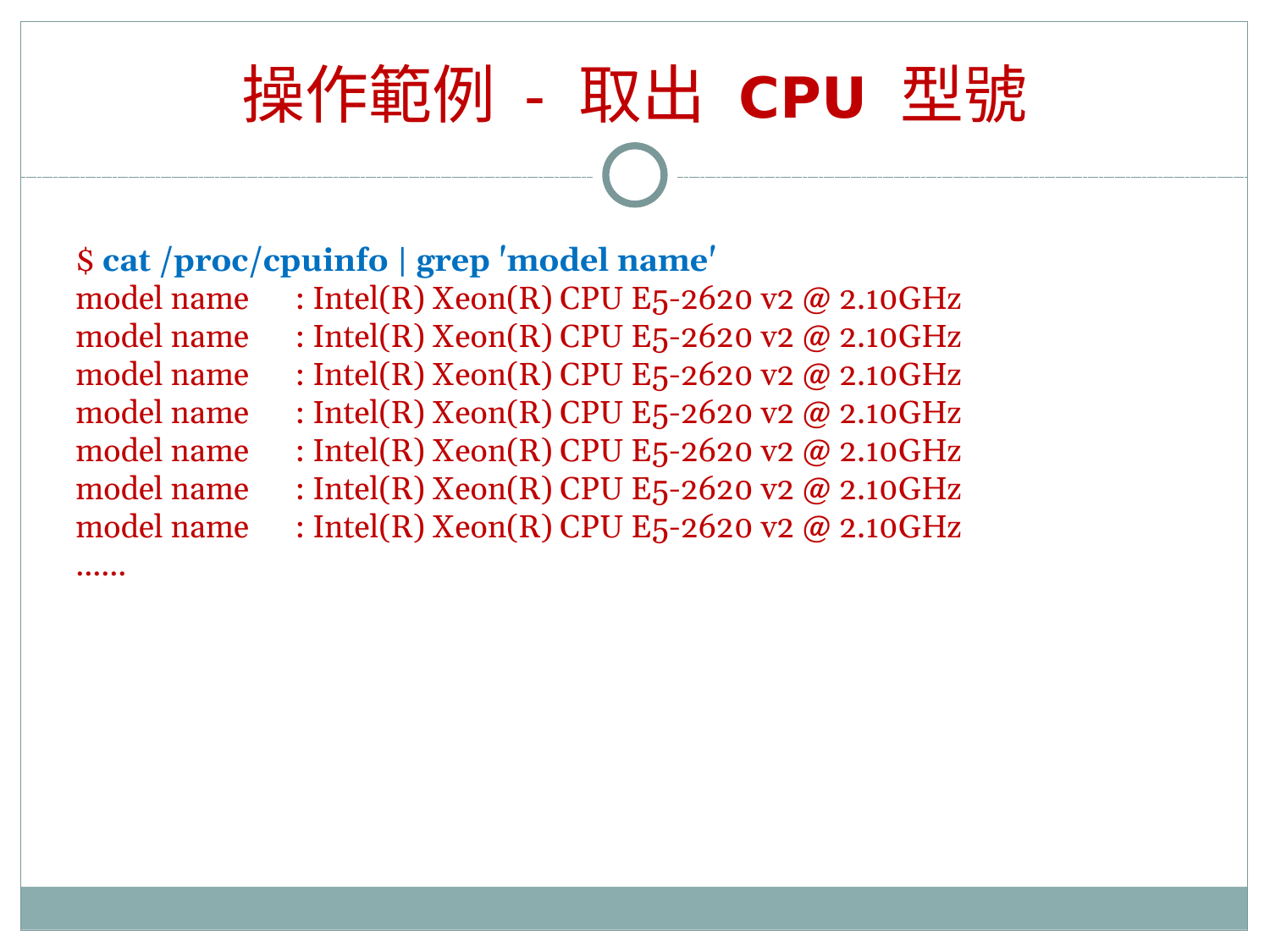

# 操作範例 - 取出 CPU 型號
$ cat /proc/cpuinfo | grep 'model name'
model name      : Intel(R) Xeon(R) CPU E5-2620 v2 @ 2.10GHz
model name      : Intel(R) Xeon(R) CPU E5-2620 v2 @ 2.10GHz
model name      : Intel(R) Xeon(R) CPU E5-2620 v2 @ 2.10GHz
model name      : Intel(R) Xeon(R) CPU E5-2620 v2 @ 2.10GHz
model name      : Intel(R) Xeon(R) CPU E5-2620 v2 @ 2.10GHz
model name      : Intel(R) Xeon(R) CPU E5-2620 v2 @ 2.10GHz
model name      : Intel(R) Xeon(R) CPU E5-2620 v2 @ 2.10GHz
......